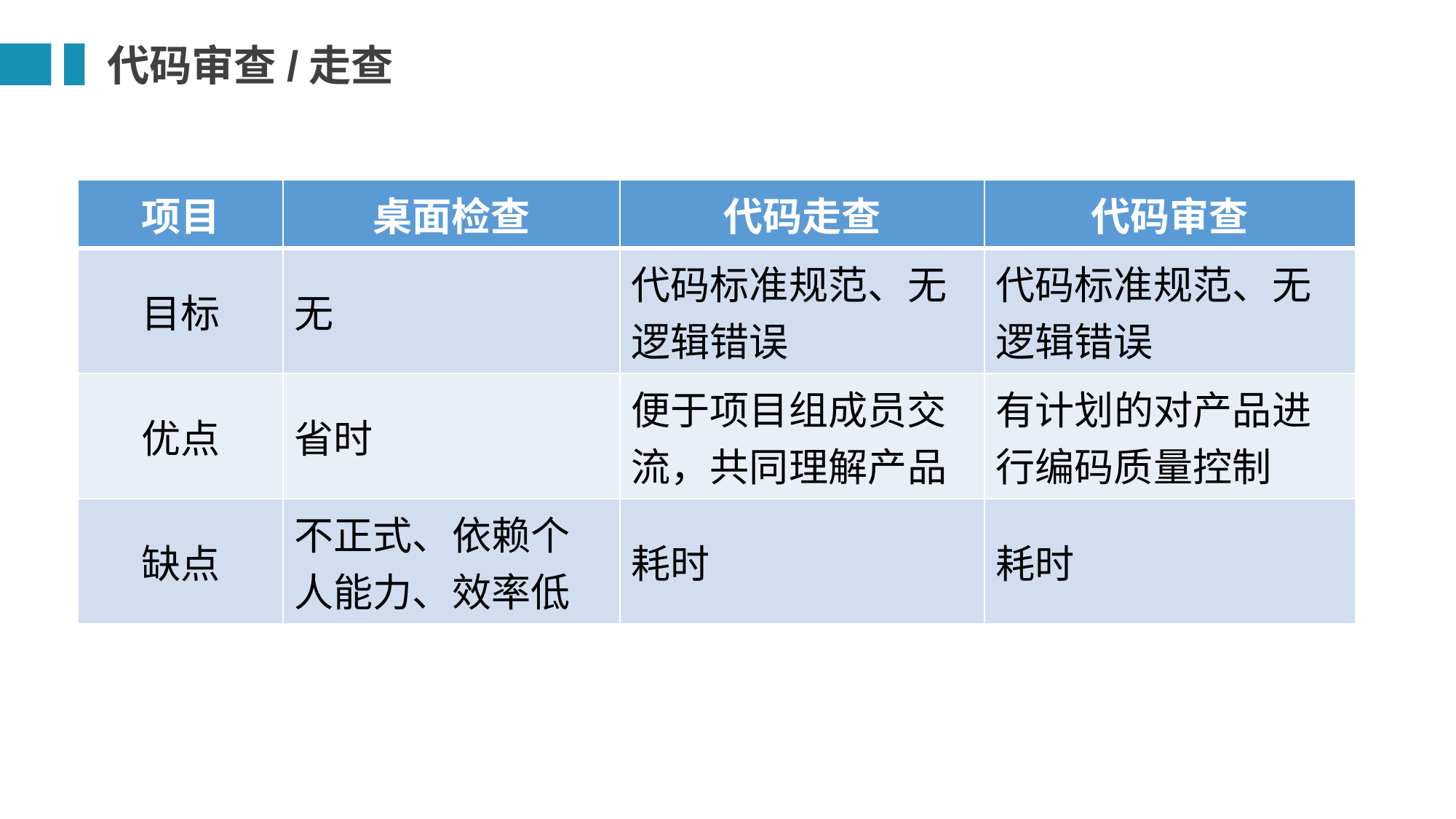

代码审查/走查

| 项目 | 桌面检查 | 代码走查 | 代码审查 |
| --- | --- | --- | --- |
| 目标 | 无 | 代码标准规范、无逻辑错误 | 代码标准规范、无逻辑错误 |
| 优点 | 省时 | 便于项目组成员交流，共同理解产品 | 有计划的对产品进行编码质量控制 |
| 缺点 | 不正式、依赖个人能力、效率低 | 耗时 | 耗时 |
29